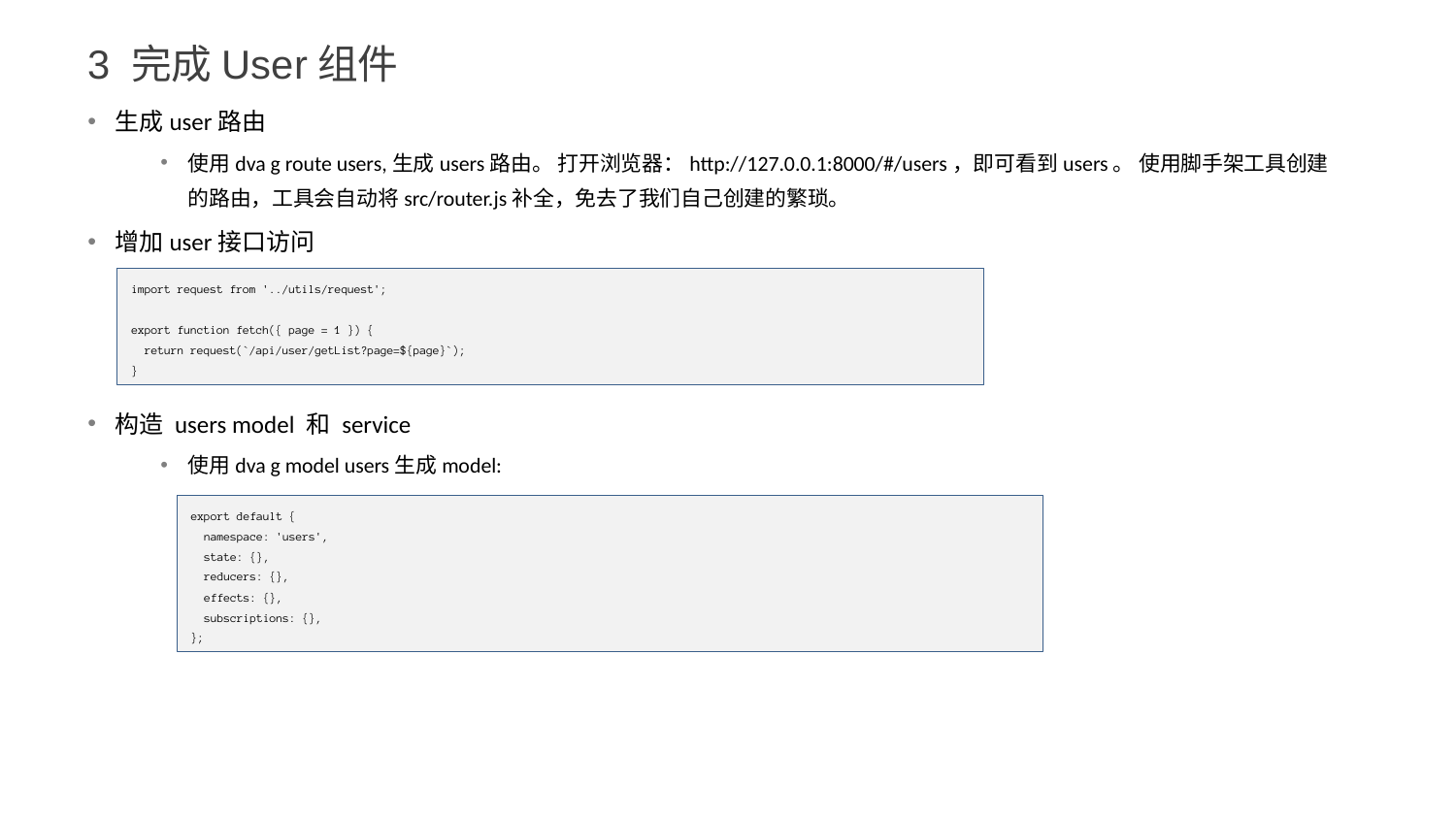

3 完成User组件
生成user路由
使用dva g route users,生成users路由。 打开浏览器：http://127.0.0.1:8000/#/users，即可看到users。 使用脚手架工具创建的路由，工具会自动将src/router.js补全，免去了我们自己创建的繁琐。
增加user接口访问

构造 users model 和 service
使用dva g model users生成model:
import request from '../utils/request';

export function fetch({ page = 1 }) {
  return request(`/api/user/getList?page=${page}`);
}
export default {
  namespace: 'users',
  state: {},
  reducers: {},
  effects: {},
  subscriptions: {},
};